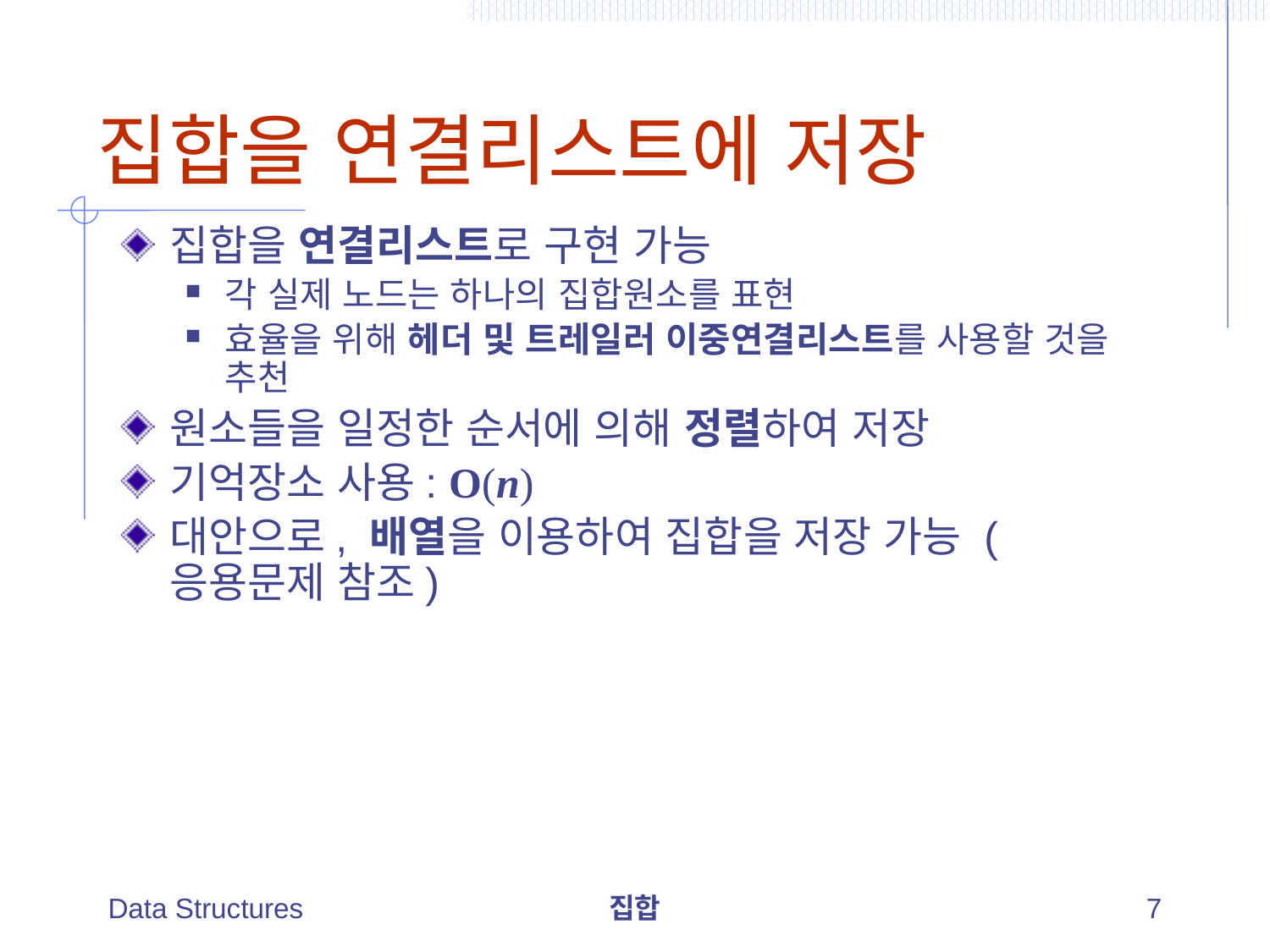

# 집합을 연결리스트에 저장
집합을 연결리스트로 구현 가능
각 실제 노드는 하나의 집합원소를 표현
효율을 위해 헤더 및 트레일러 이중연결리스트를 사용할 것을 추천
원소들을 일정한 순서에 의해 정렬하여 저장
기억장소 사용: O(n)
대안으로, 배열을 이용하여 집합을 저장 가능 (응용문제 참조)
Data Structures
집합
7